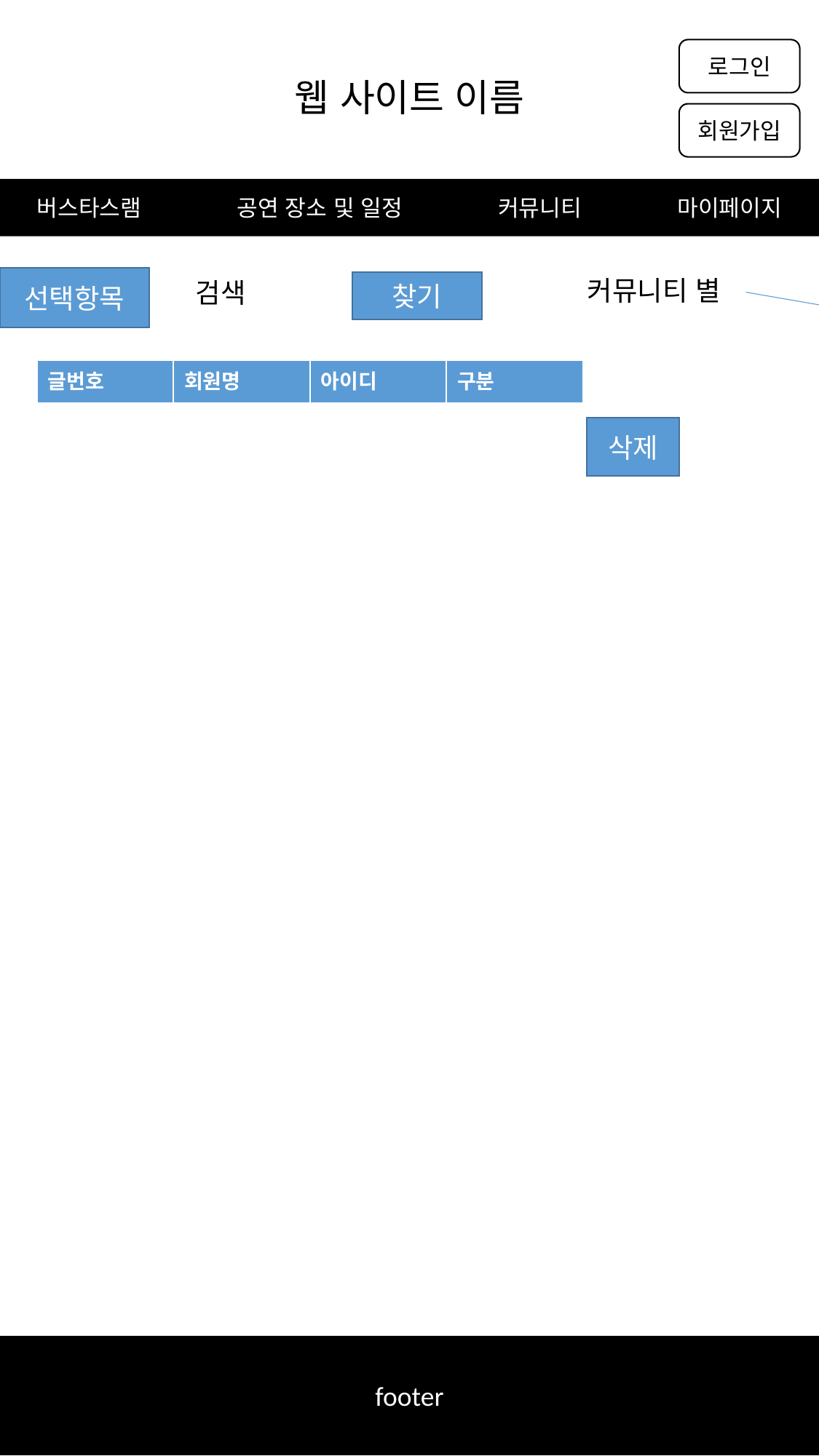

로그인
웹 사이트 이름
블랙리스트 페이지
회원가입
버스타스램               공연 장소 및 일정               커뮤니티               마이페이지
선택항목은  select box
회원명, 아이디, 구분
선택항목
커뮤니티 별
검색
찾기
Select box
| 글번호 | 회원명 | 아이디 | 구분 |
| --- | --- | --- | --- |
삭제
블랙리스트 삭제를 하면 다시 정상회원으로 복귀한다
footer